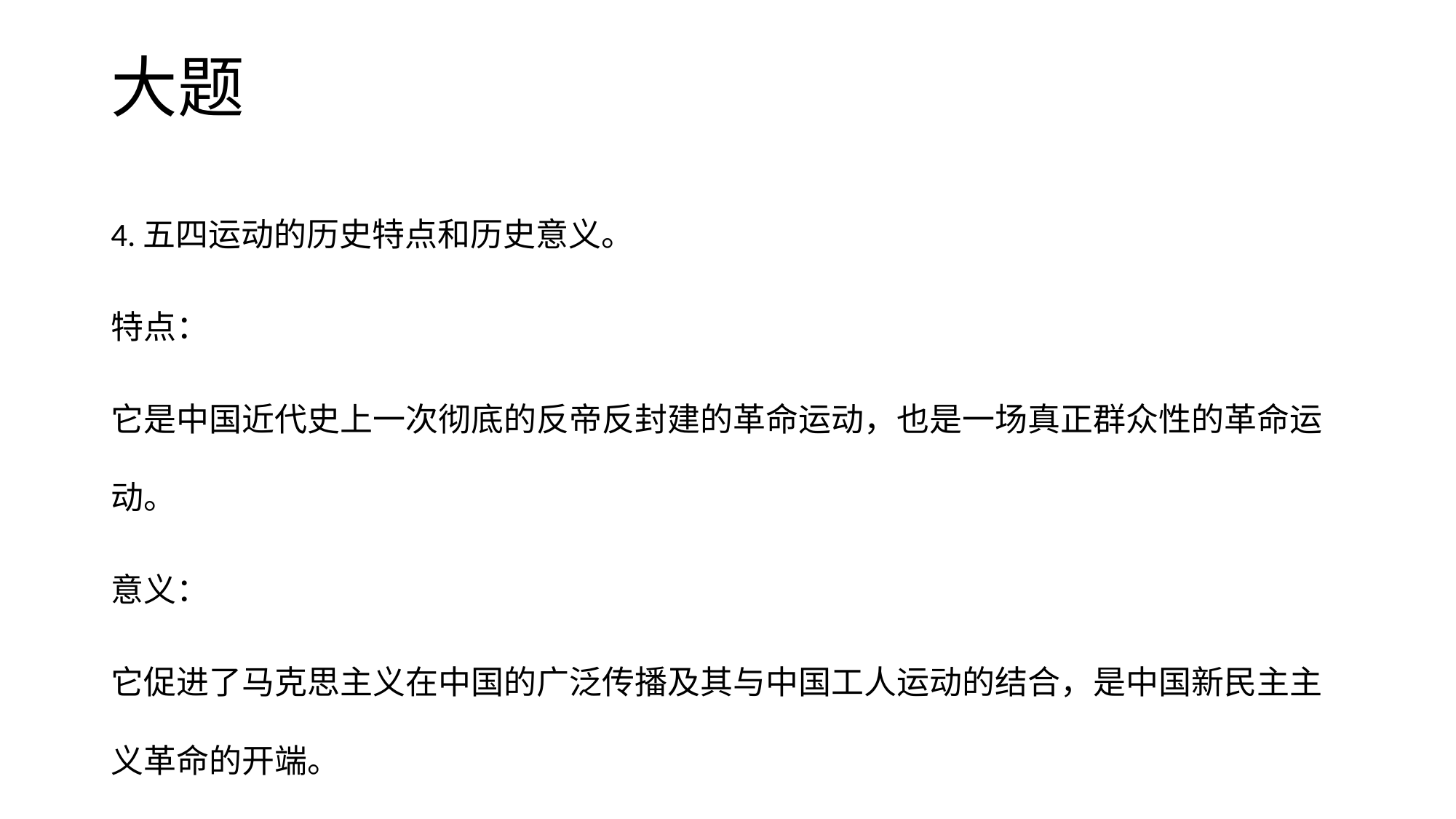

# 大题
4.五四运动的历史特点和历史意义。
特点：
它是中国近代史上一次彻底的反帝反封建的革命运动，也是一场真正群众性的革命运动。
意义：
它促进了马克思主义在中国的广泛传播及其与中国工人运动的结合，是中国新民主主义革命的开端。